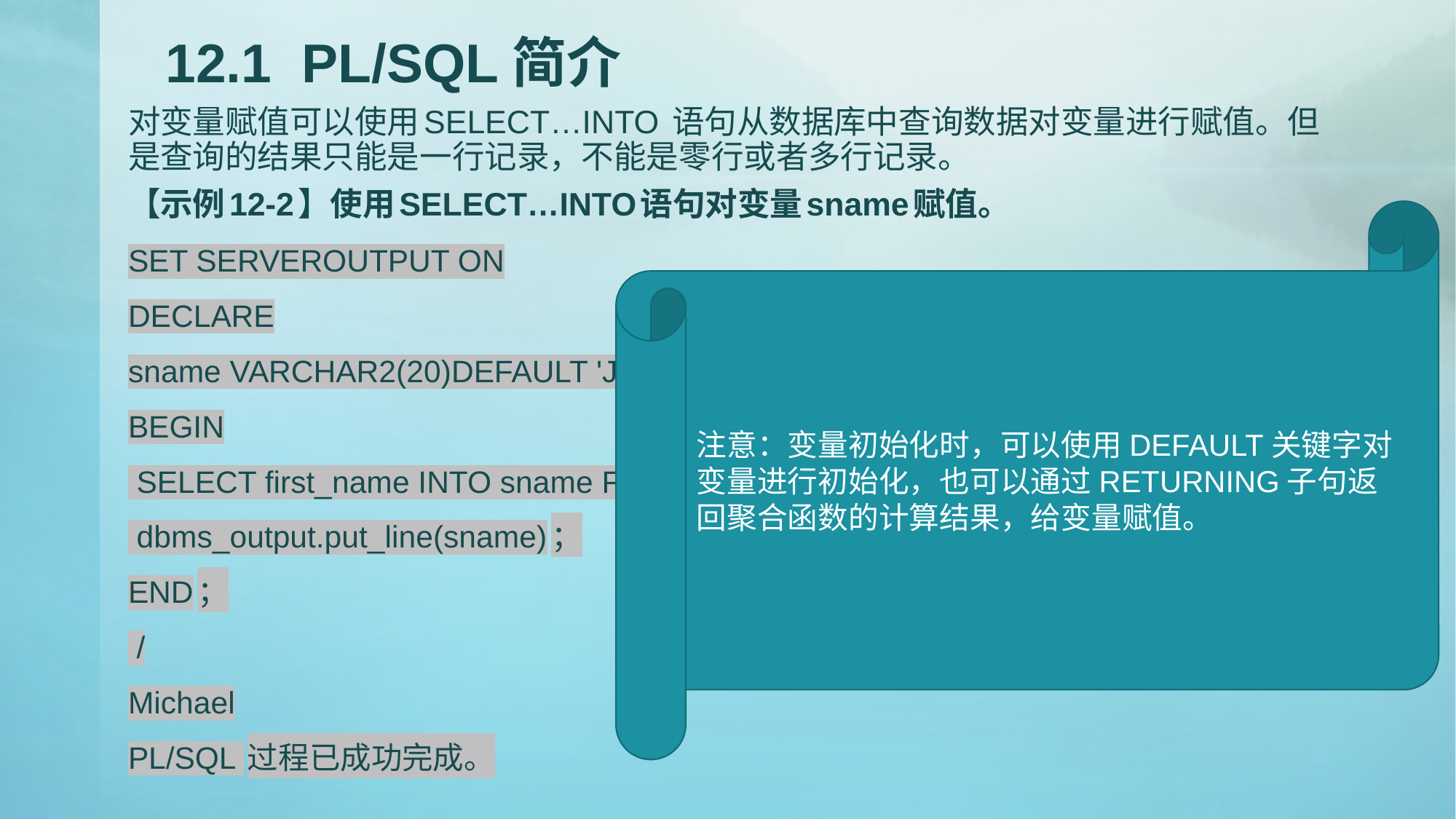

# 12.1  PL/SQL简介
对变量赋值可以使用SELECT…INTO 语句从数据库中查询数据对变量进行赋值。但是查询的结果只能是一行记录，不能是零行或者多行记录。
【示例12-2】使用SELECT…INTO语句对变量sname赋值。
SET SERVEROUTPUT ON
DECLARE
sname VARCHAR2(20)DEFAULT 'John'；
BEGIN
 SELECT first_name INTO sname FROM employees WHERE EMPLOYEE_ID =201；
 dbms_output.put_line(sname)；
END；
 /
Michael
PL/SQL 过程已成功完成。

注意：变量初始化时，可以使用DEFAULT关键字对变量进行初始化，也可以通过RETURNING子句返回聚合函数的计算结果，给变量赋值。